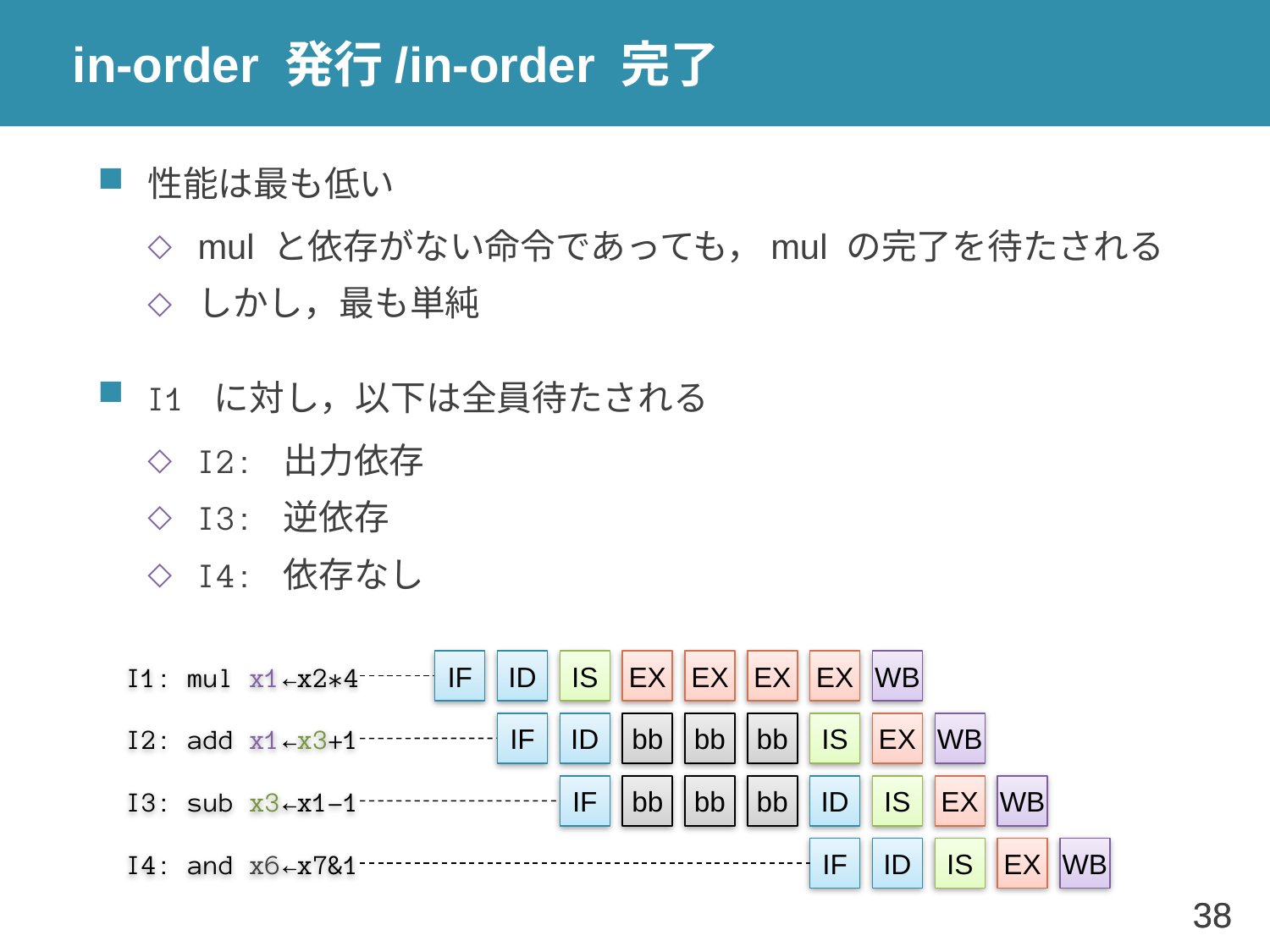

# in-order 発行/in-order 完了
性能は最も低い
mul と依存がない命令であっても，mul の完了を待たされる
しかし，最も単純
I1 に対し，以下は全員待たされる
I2: 出力依存
I3: 逆依存
I4: 依存なし
I1: mul x1←x2*4
IF
ID
IS
EX
EX
EX
EX
WB
I2: add x1←x3+1
IF
ID
bb
bb
bb
IS
EX
WB
I3: sub x3←x1-1
IF
bb
bb
bb
ID
IS
EX
WB
I4: and x6←x7&1
IF
ID
IS
EX
WB